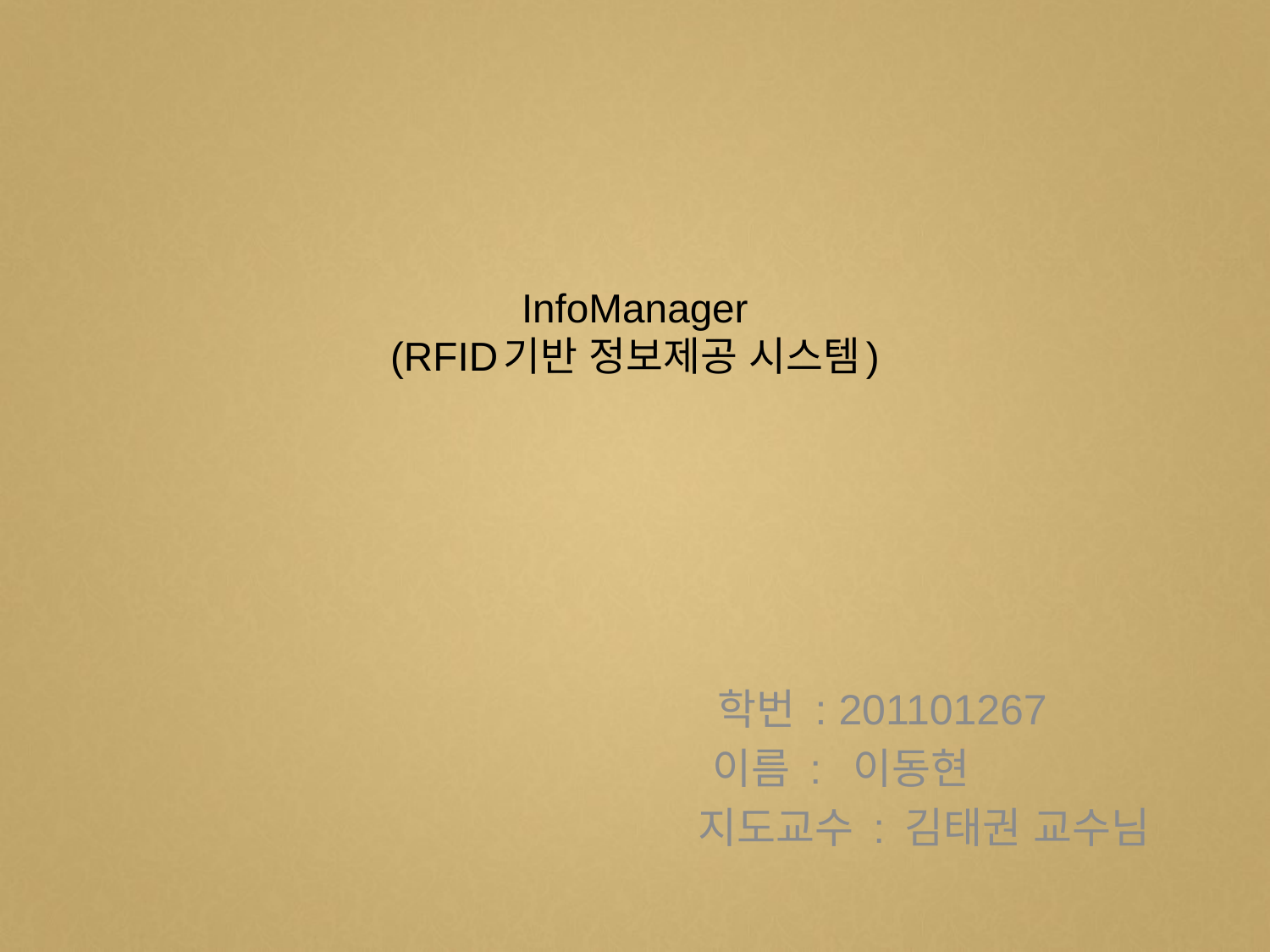

# InfoManager (RFID기반 정보제공 시스템)
                         학번 : 201101267
                  이름 :  이동현
                                지도교수 : 김태권 교수님